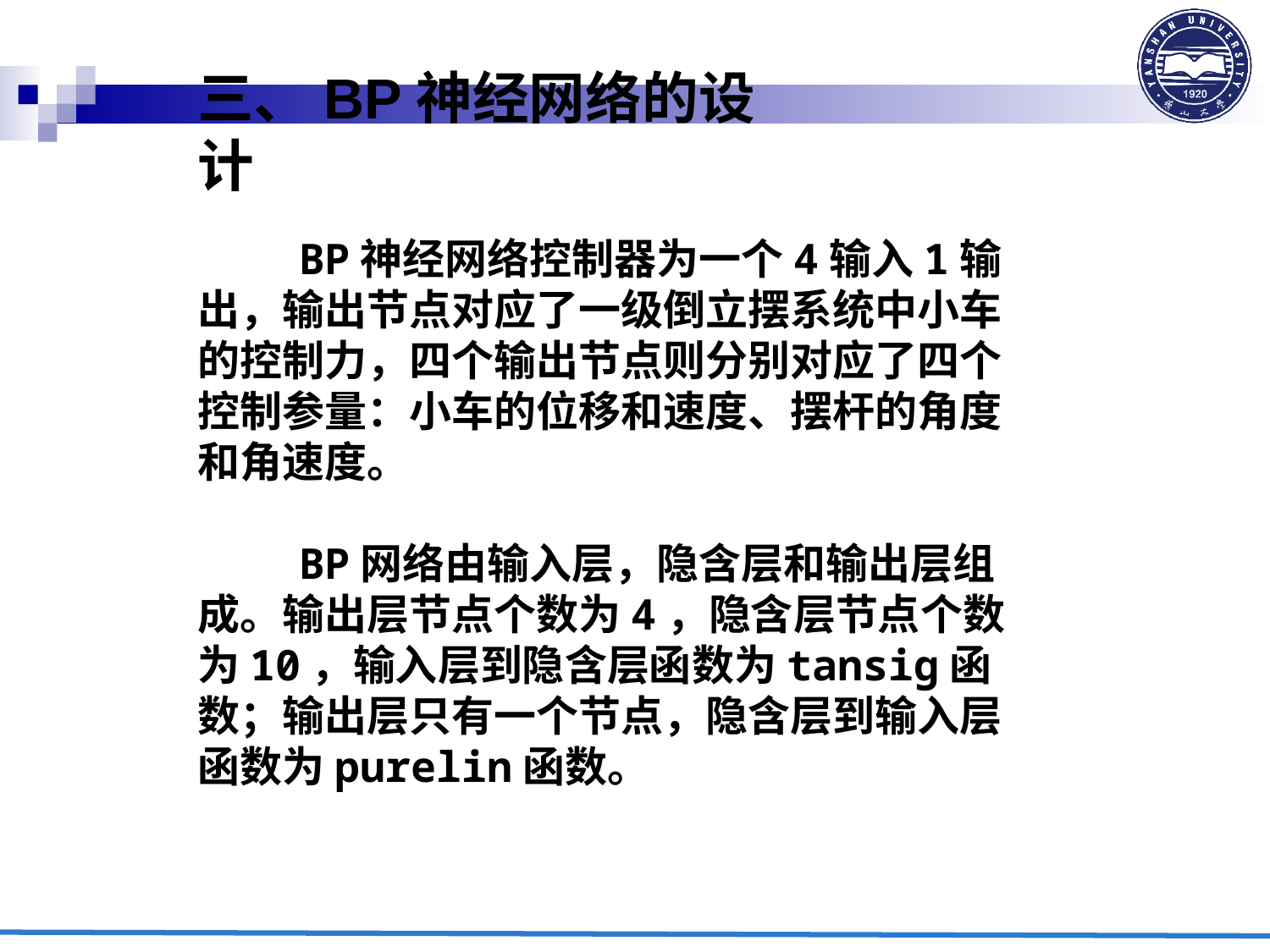

三、BP神经网络的设计
    BP神经网络控制器为一个4输入1输出，输出节点对应了一级倒立摆系统中小车的控制力，四个输出节点则分别对应了四个控制参量：小车的位移和速度、摆杆的角度和角速度。

    BP网络由输入层，隐含层和输出层组成。输出层节点个数为4，隐含层节点个数为10，输入层到隐含层函数为tansig函数；输出层只有一个节点，隐含层到输入层函数为purelin函数。